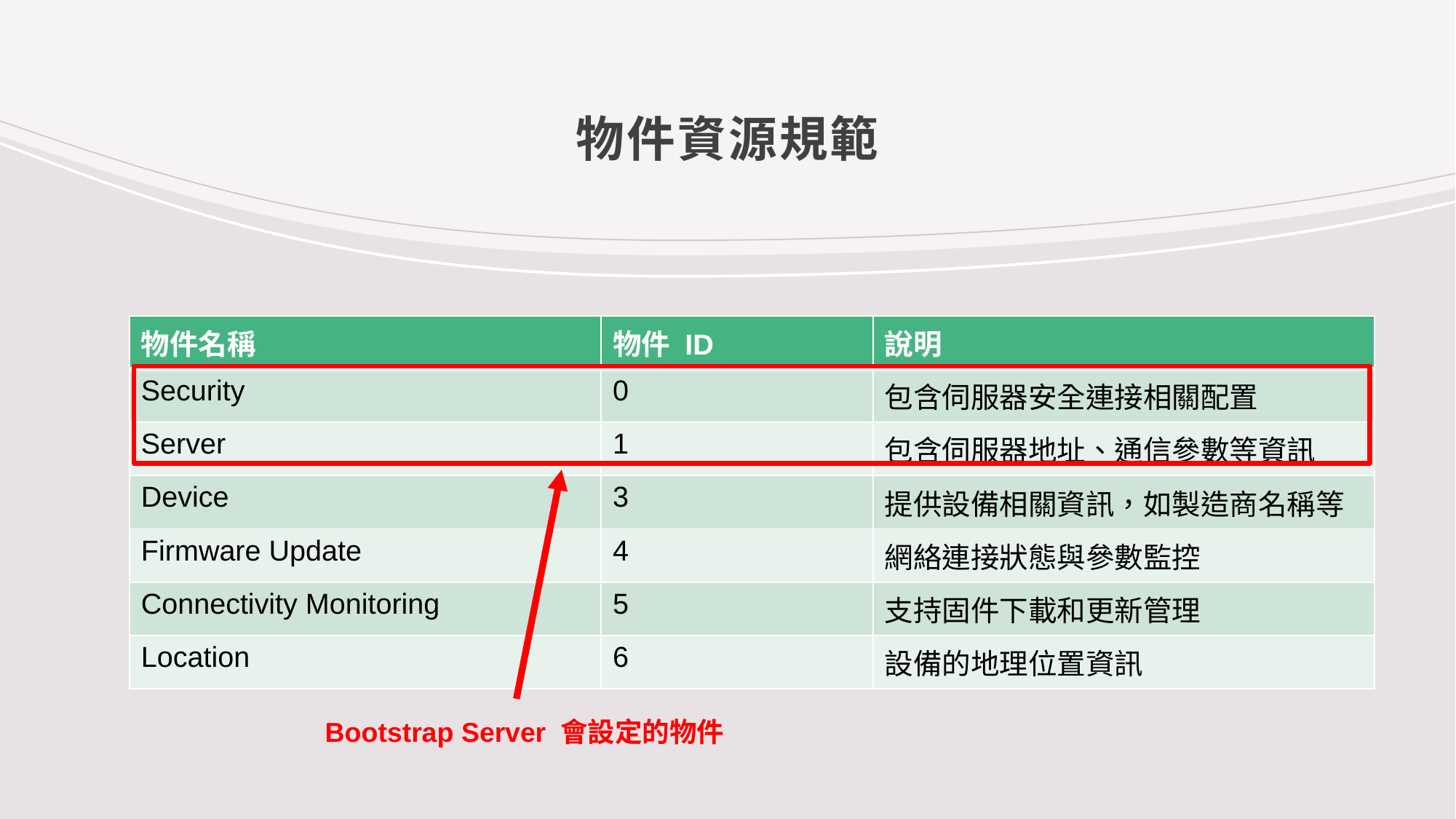

# 物件資源規範
| 物件名稱 | 物件 ID | 說明 |
| --- | --- | --- |
| Security | 0 | 包含伺服器安全連接相關配置 |
| Server | 1 | 包含伺服器地址、通信參數等資訊 |
| Device | 3 | 提供設備相關資訊，如製造商名稱等 |
| Firmware Update | 4 | 網絡連接狀態與參數監控 |
| Connectivity Monitoring | 5 | 支持固件下載和更新管理 |
| Location | 6 | 設備的地理位置資訊 |

Bootstrap Server 會設定的物件